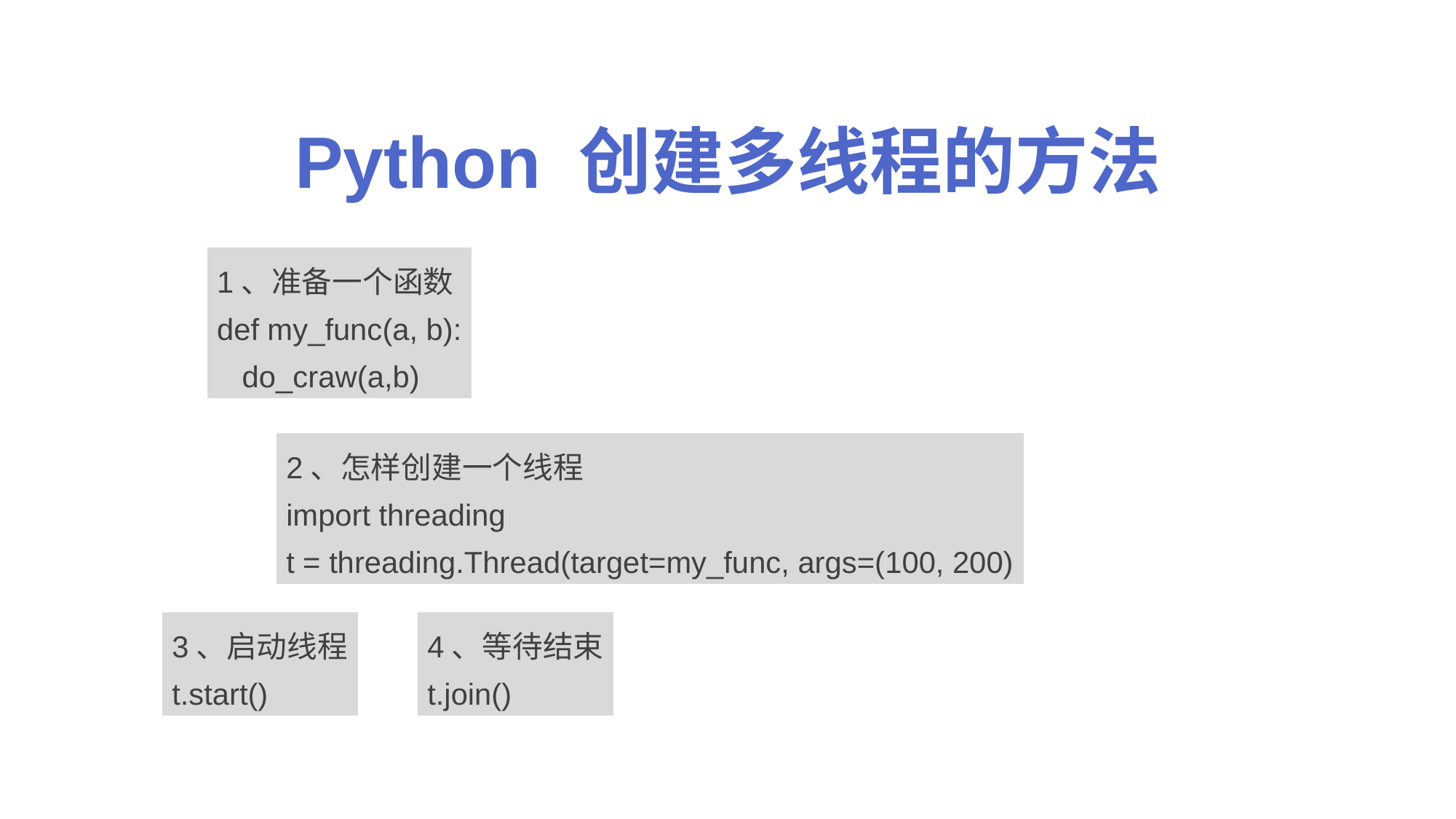

Python 创建多线程的方法
1、准备一个函数
def my_func(a, b):
   do_craw(a,b)
2、怎样创建一个线程
import threading
t = threading.Thread(target=my_func, args=(100, 200)
3、启动线程
t.start()
4、等待结束
t.join()